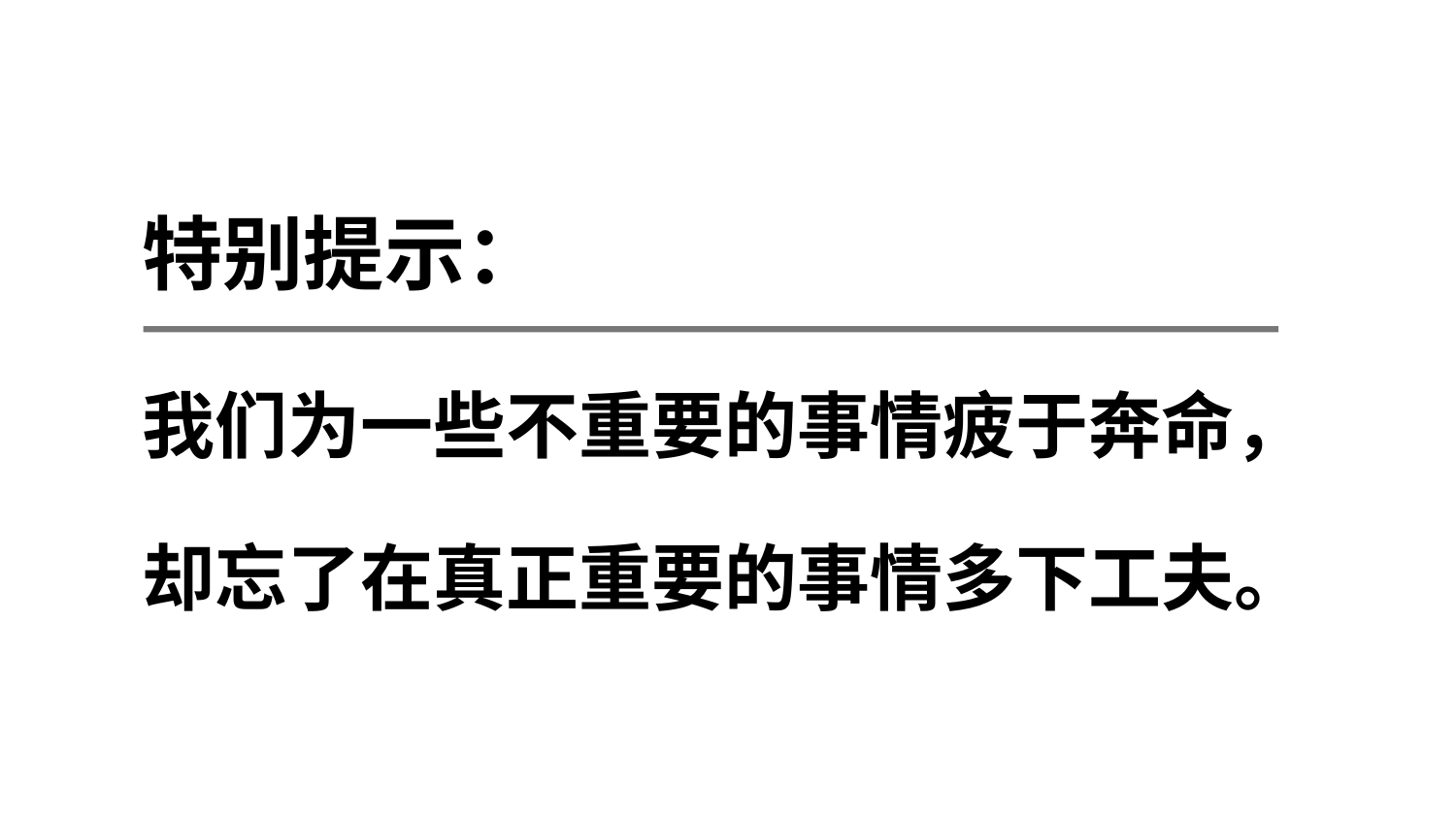

特别提示：
我们为一些不重要的事情疲于奔命，却忘了在真正重要的事情多下工夫。